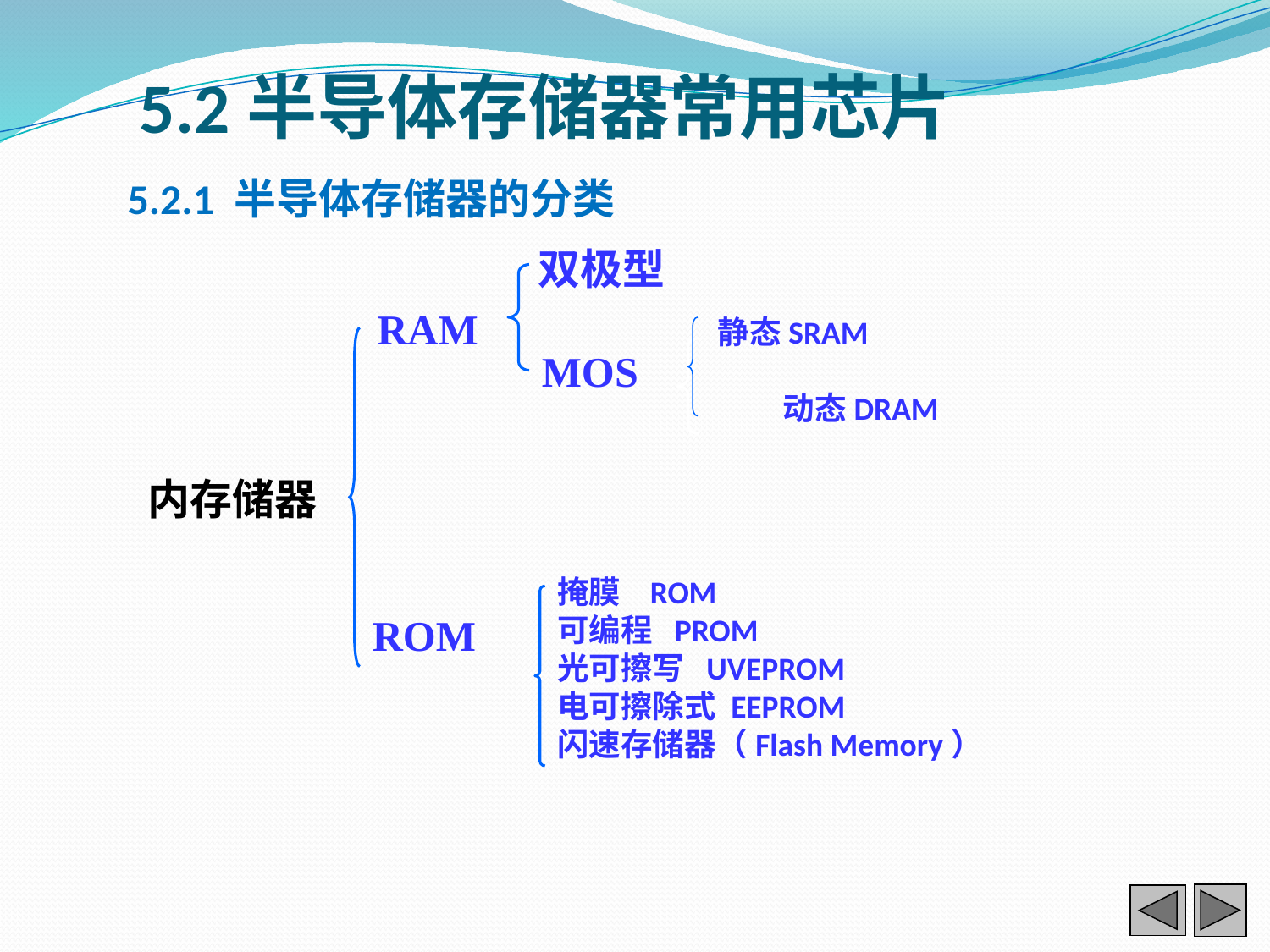

5.2半导体存储器常用芯片
5.2.1 半导体存储器的分类
双极型

RAM
静态SRAM
                                                           动态DRAM

MOS

内存储器
掩膜   ROM
可编程  PROM
光可擦写  UVEPROM
电可擦除式 EEPROM
闪速存储器（Flash Memory）

ROM